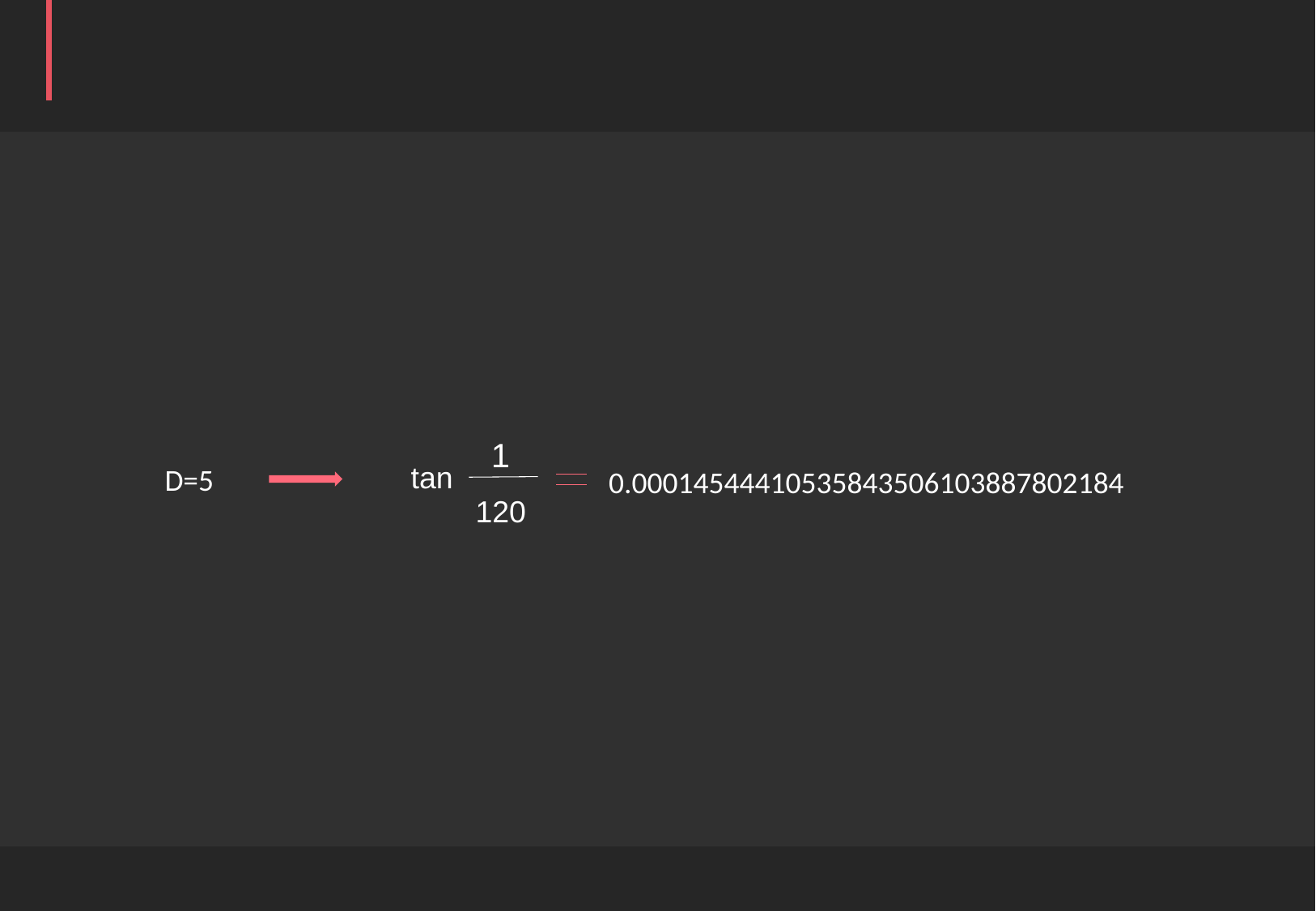

굴절률 계산 원리

1
tan
D=5
0.00014544410535843506103887802184

120